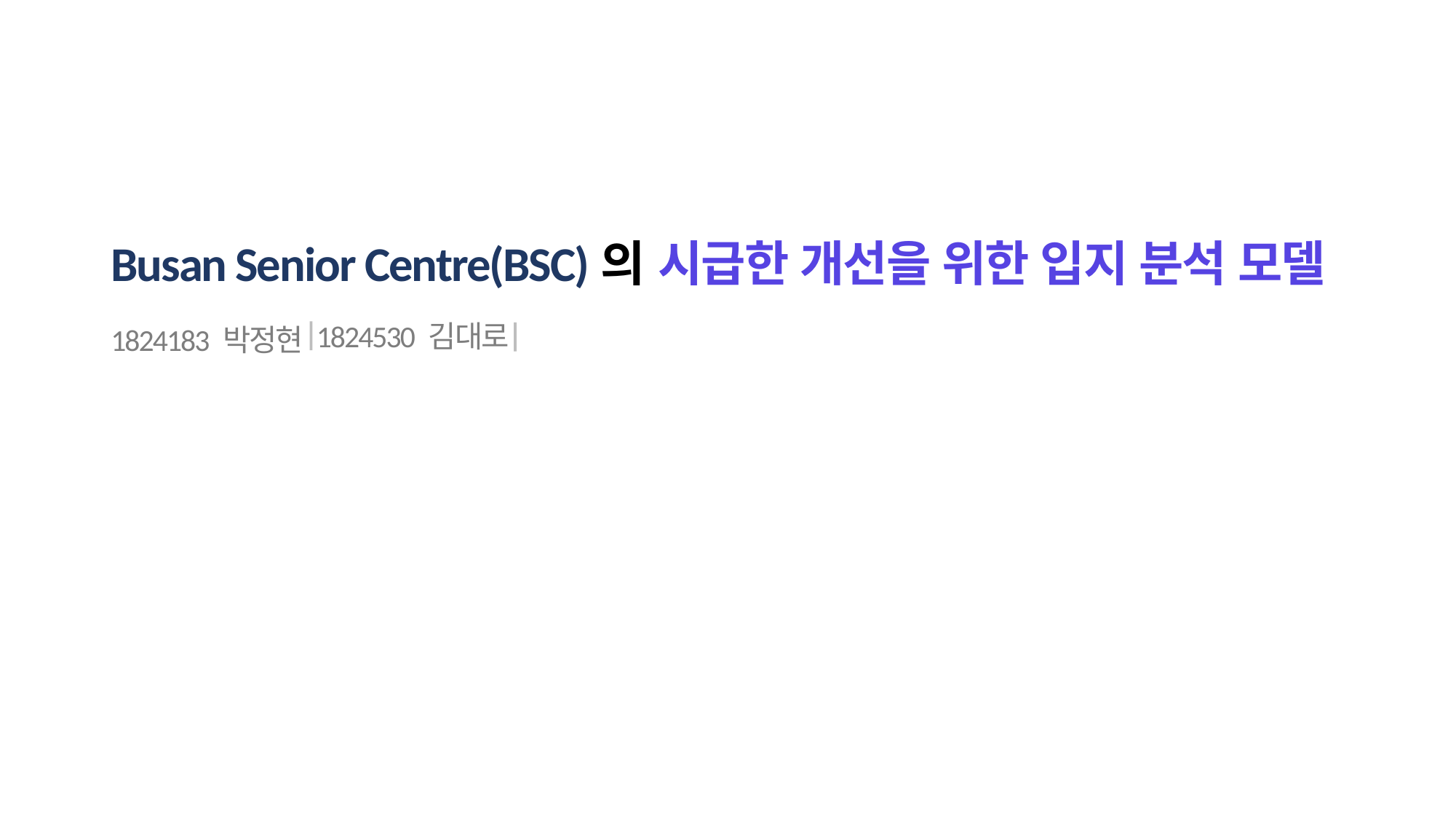

동아대 학교  컴퓨터공학과
Busan Senior Centre(BSC)의 시급한 개선을 위한 입지 분석 모델
1824530 김대로
1824183 박정현